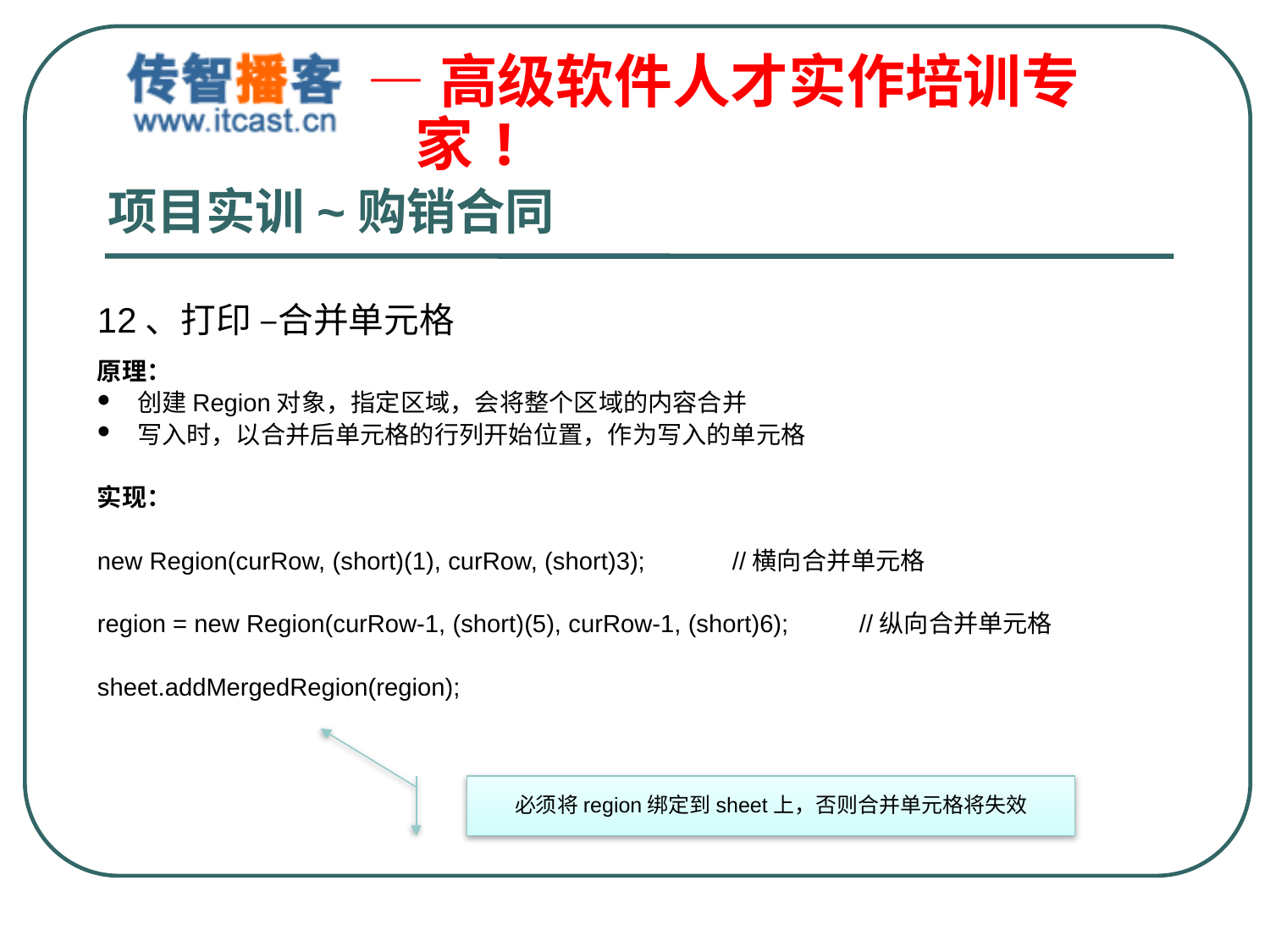

# 项目实训~购销合同
12、打印 –合并单元格
原理：
创建Region对象，指定区域，会将整个区域的内容合并
写入时，以合并后单元格的行列开始位置，作为写入的单元格

实现：

new Region(curRow, (short)(1), curRow, (short)3);	//横向合并单元格

region = new Region(curRow-1, (short)(5), curRow-1, (short)6);	//纵向合并单元格

sheet.addMergedRegion(region);
必须将region绑定到sheet上，否则合并单元格将失效